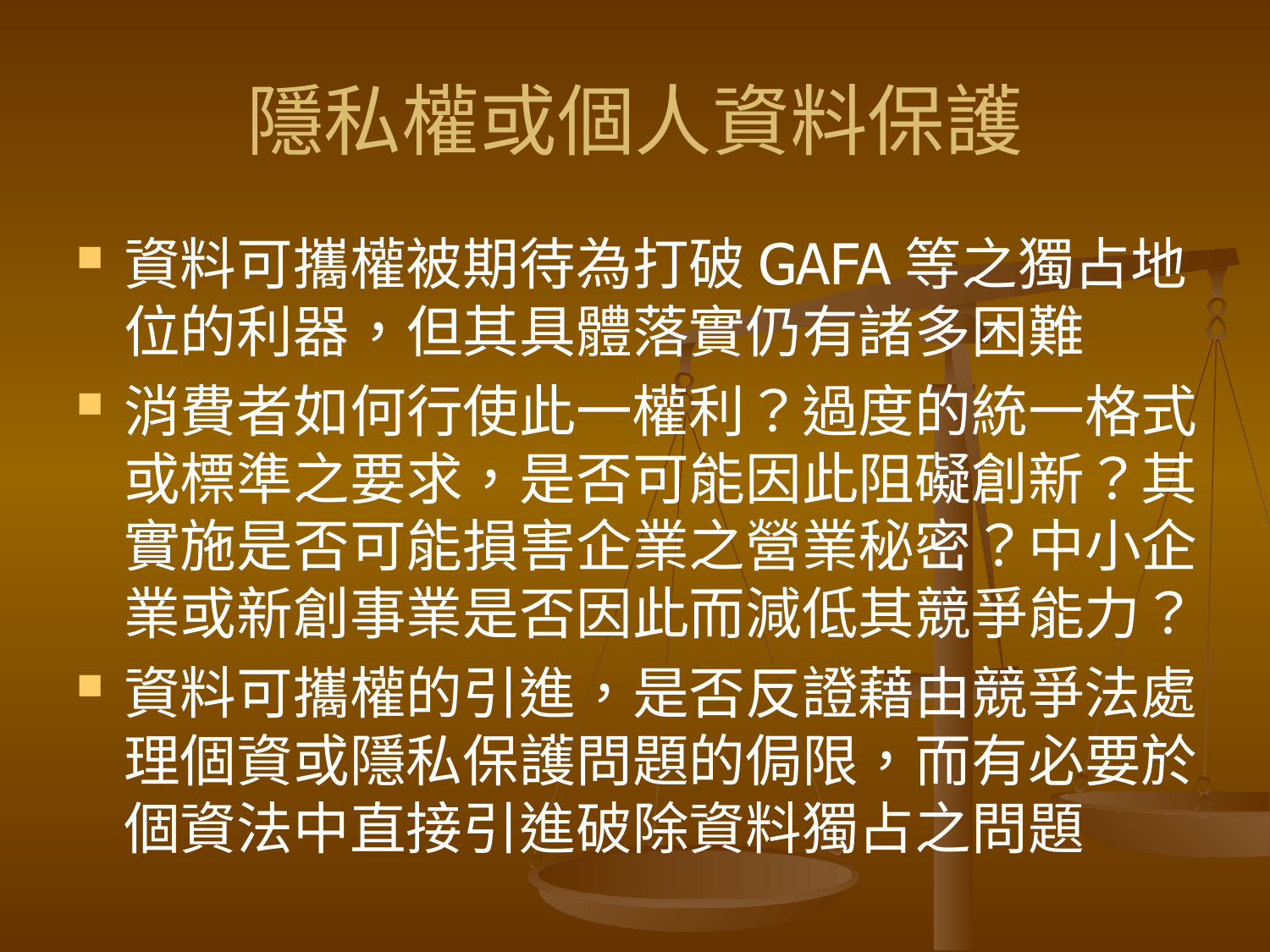

# 隱私權或個人資料保護
資料可攜權被期待為打破GAFA等之獨占地位的利器，但其具體落實仍有諸多困難
消費者如何行使此一權利？過度的統一格式或標準之要求，是否可能因此阻礙創新？其實施是否可能損害企業之營業秘密？中小企業或新創事業是否因此而減低其競爭能力？
資料可攜權的引進，是否反證藉由競爭法處理個資或隱私保護問題的侷限，而有必要於個資法中直接引進破除資料獨占之問題